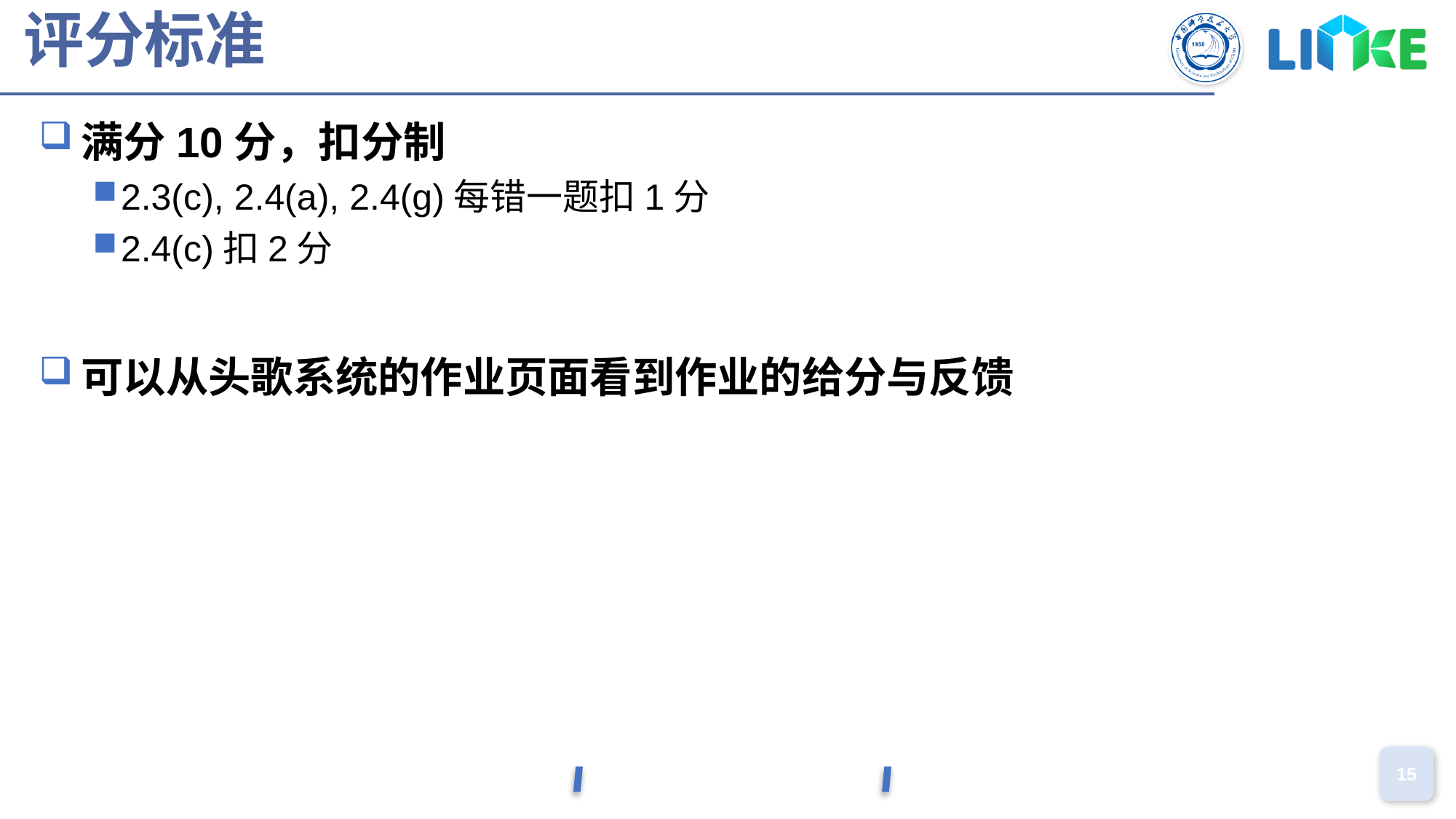

# 评分标准
满分10分，扣分制
2.3(c), 2.4(a), 2.4(g)每错一题扣1分
2.4(c)扣2分

可以从头歌系统的作业页面看到作业的给分与反馈